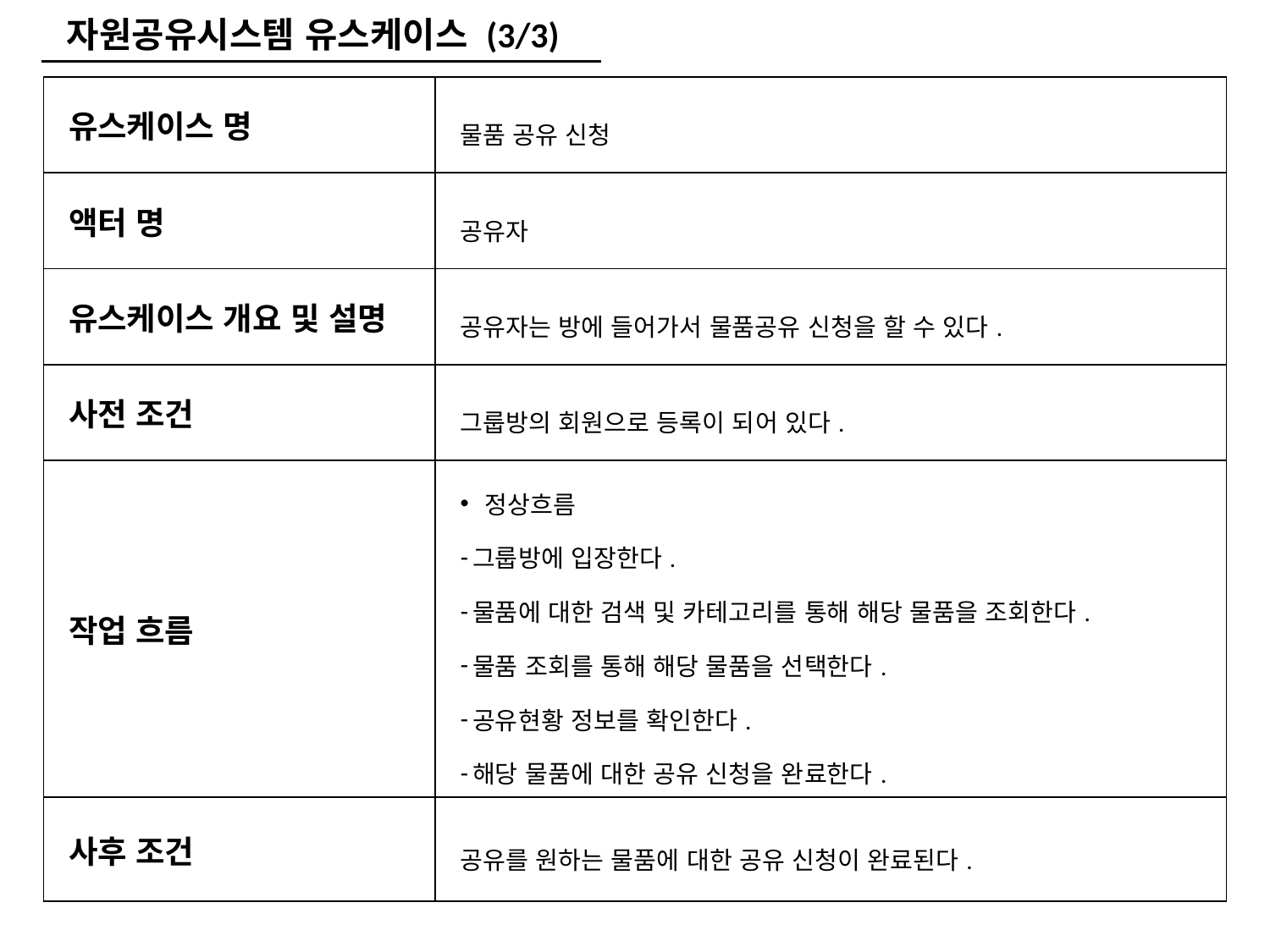

자원공유시스템 유스케이스 (3/3)
| 유스케이스 명 | 물품 공유 신청 |
| --- | --- |
| 액터 명 | 공유자 |
| 유스케이스 개요 및 설명 | 공유자는 방에 들어가서 물품공유 신청을 할 수 있다. |
| 사전 조건 | 그룹방의 회원으로 등록이 되어 있다. |
| 작업 흐름 | 정상흐름 그룹방에 입장한다. 물품에 대한 검색 및 카테고리를 통해 해당 물품을 조회한다. 물품 조회를 통해 해당 물품을 선택한다. 공유현황 정보를 확인한다. 해당 물품에 대한 공유 신청을 완료한다. |
| 사후 조건 | 공유를 원하는 물품에 대한 공유 신청이 완료된다. |